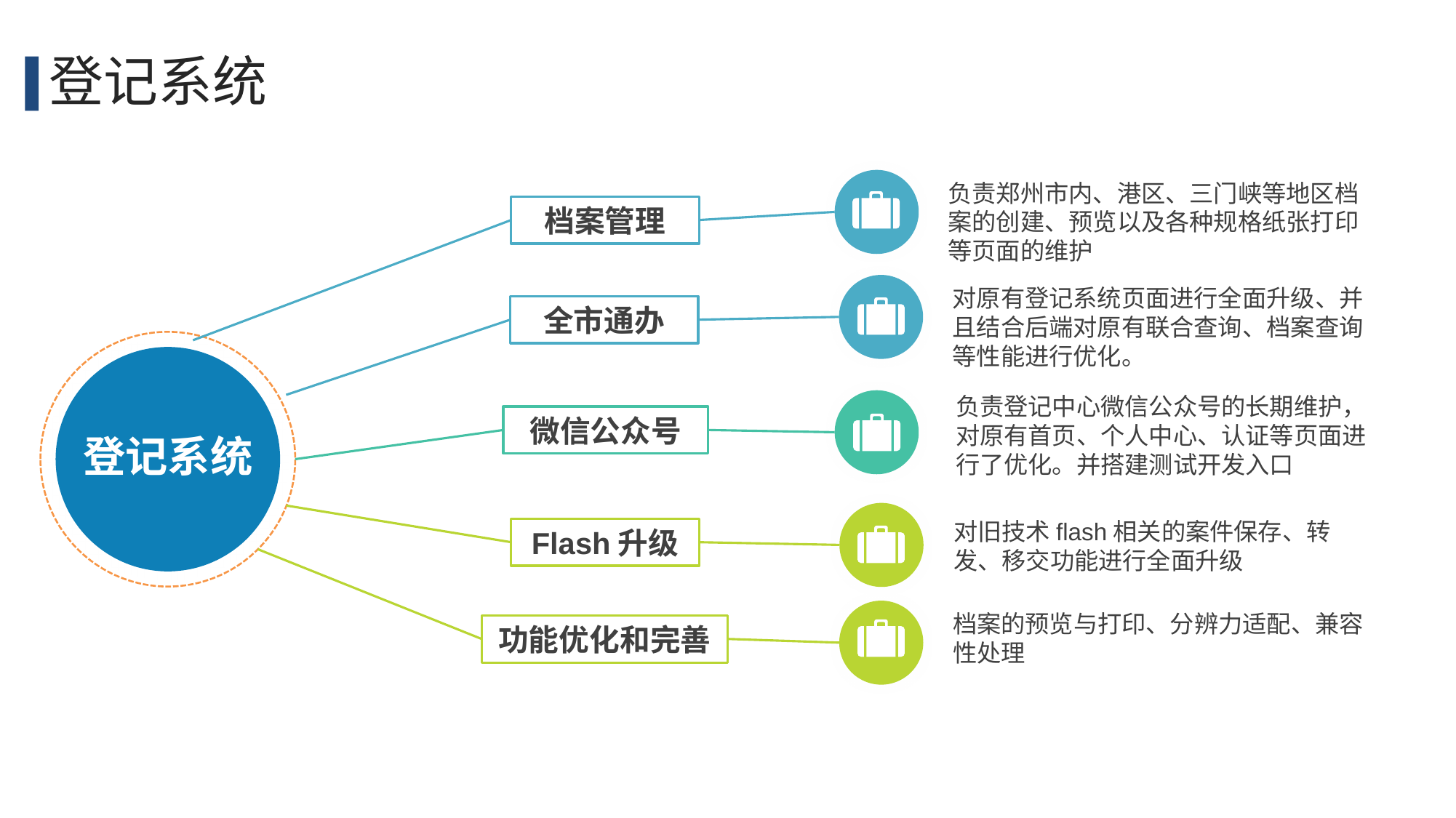

登记系统

负责郑州市内、港区、三门峡等地区档案的创建、预览以及各种规格纸张打印等页面的维护

档案管理

对原有登记系统页面进行全面升级、并且结合后端对原有联合查询、档案查询等性能进行优化。
全市通办

负责登记中心微信公众号的长期维护，对原有首页、个人中心、认证等页面进行了优化。并搭建测试开发入口

微信公众号

登记系统

对旧技术flash相关的案件保存、转发、移交功能进行全面升级
Flash升级

档案的预览与打印、分辨力适配、兼容性处理
功能优化和完善